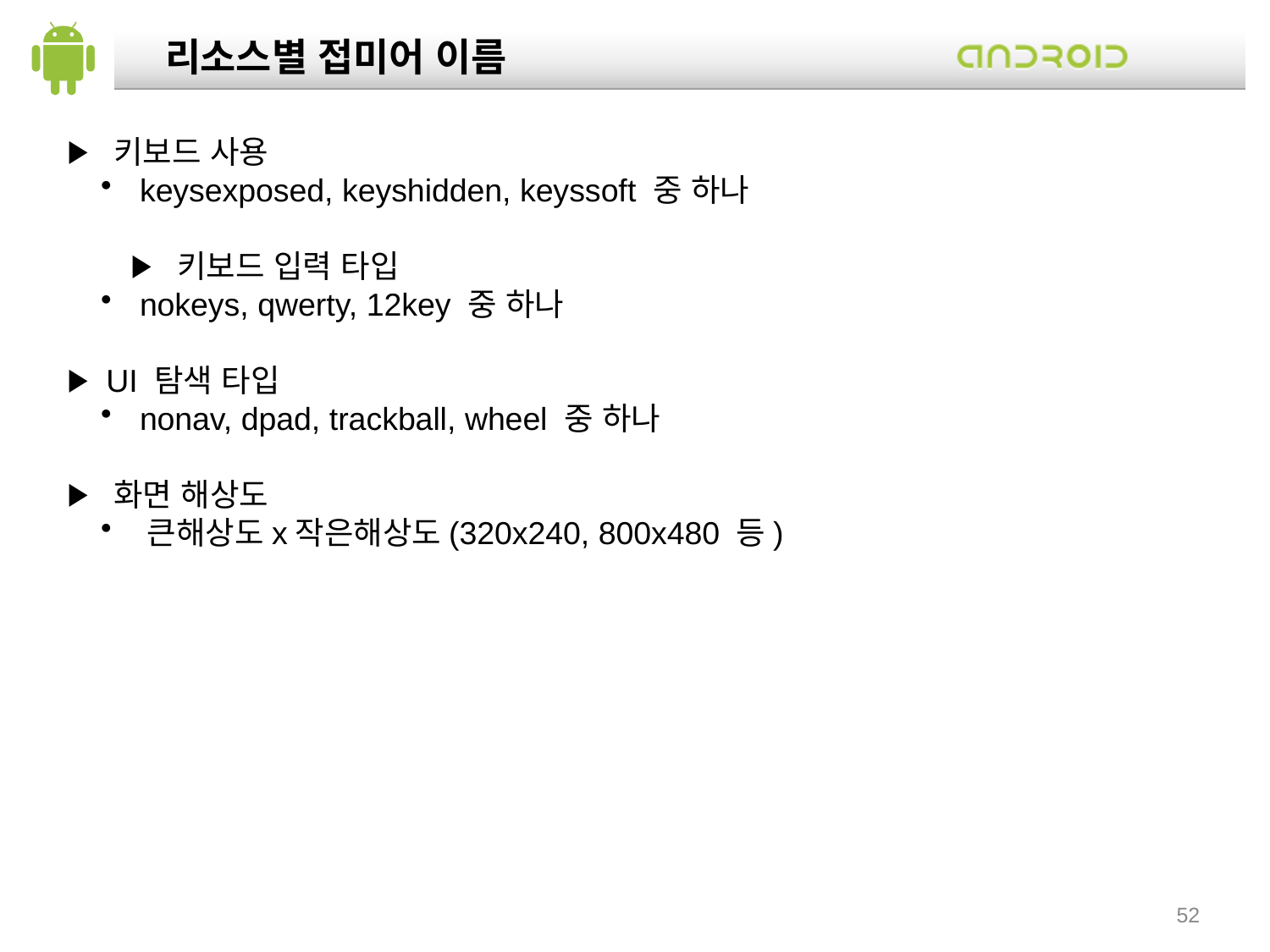

리소스별 접미어 이름
 키보드 사용
 keysexposed, keyshidden, keyssoft 중 하나

 키보드 입력 타입
 nokeys, qwerty, 12key 중 하나

 UI 탐색 타입
 nonav, dpad, trackball, wheel 중 하나

 화면 해상도
 큰해상도x작은해상도(320x240, 800x480 등)
52